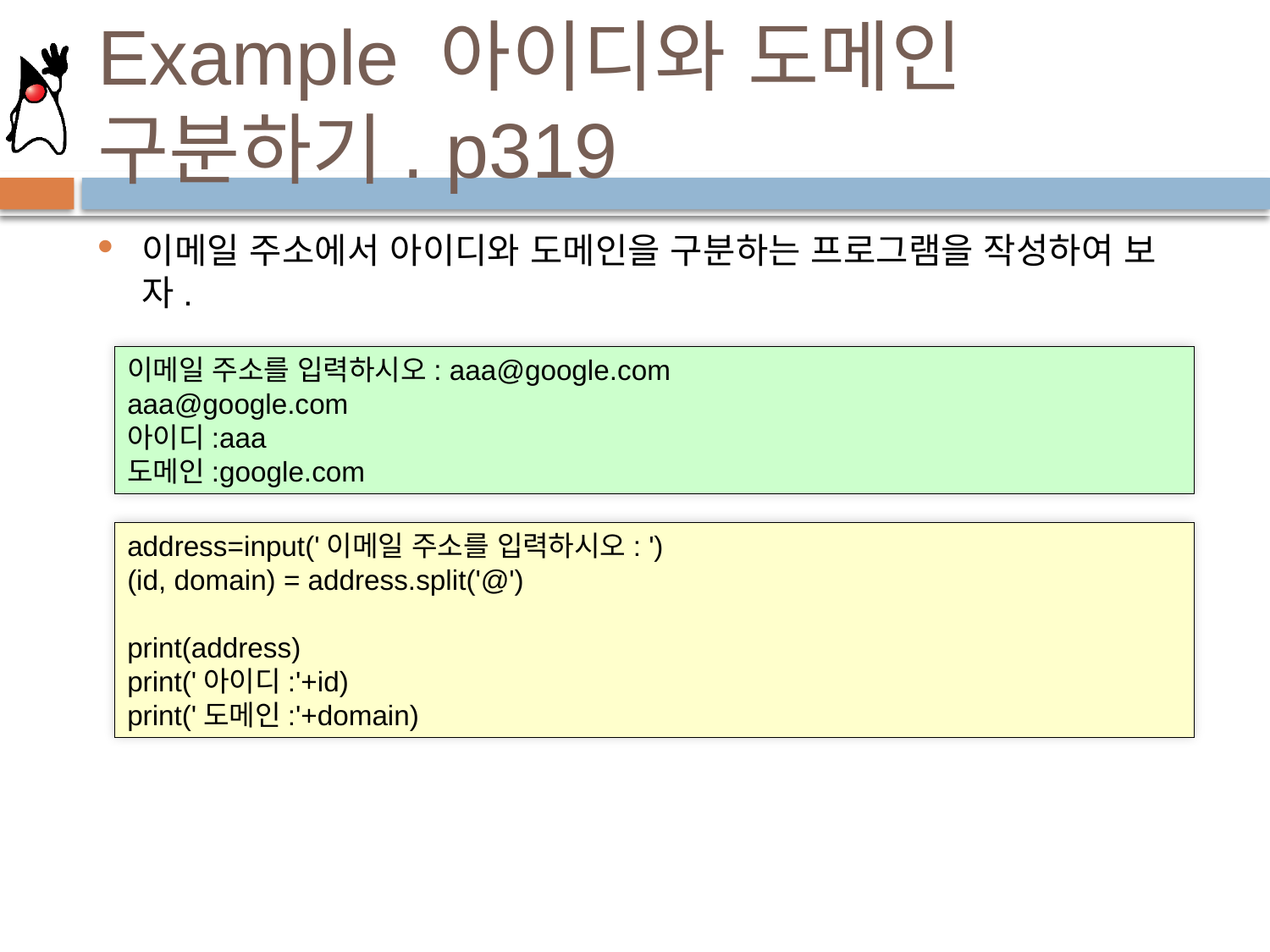

# Example 아이디와 도메인 구분하기. p319
이메일 주소에서 아이디와 도메인을 구분하는 프로그램을 작성하여 보자.
이메일 주소를 입력하시오: aaa@google.com
aaa@google.com
아이디:aaa
도메인:google.com
address=input('이메일 주소를 입력하시오: ')
(id, domain) = address.split('@')

print(address)
print('아이디:'+id)
print('도메인:'+domain)